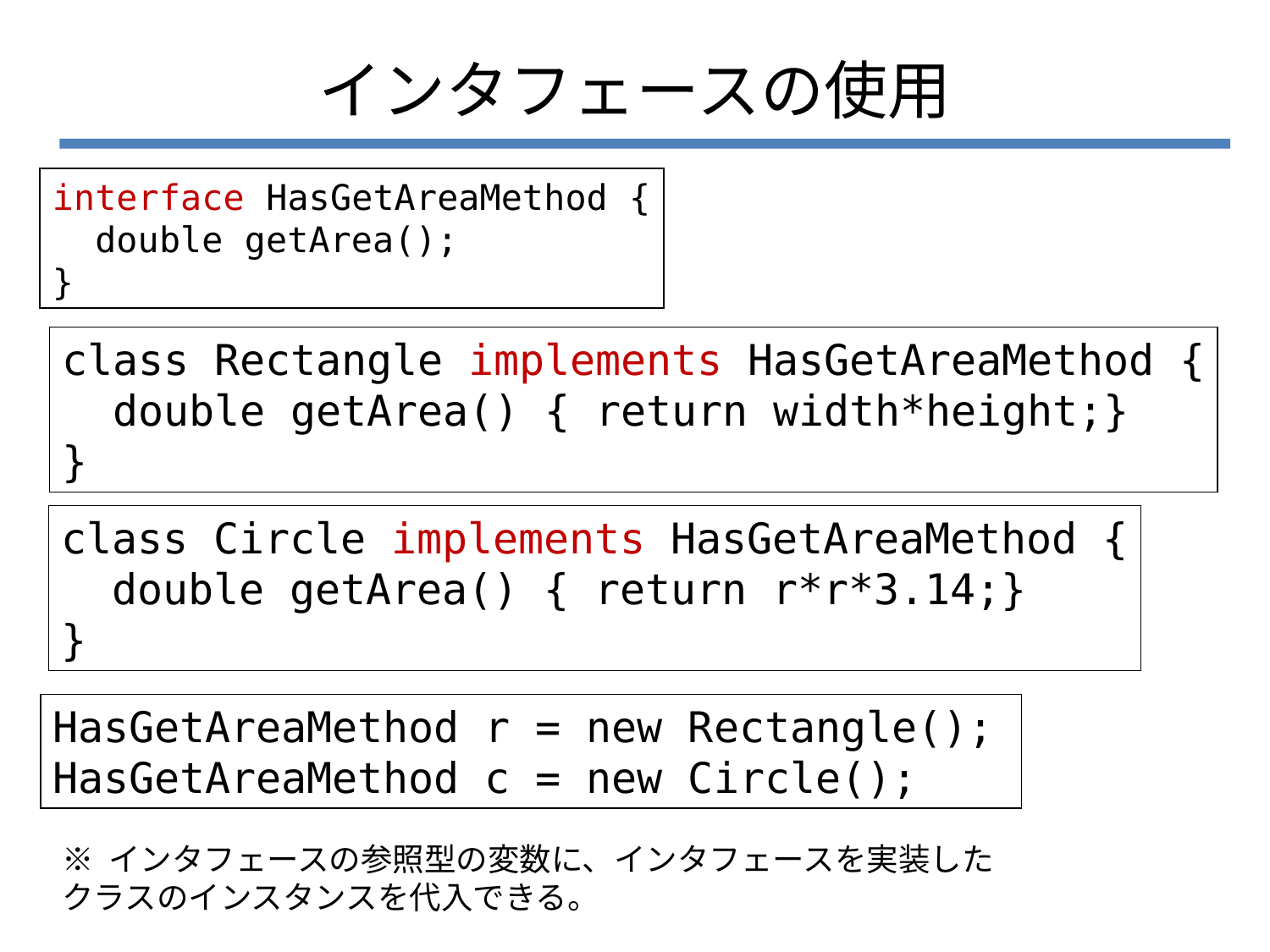

# インタフェースの使用
interface HasGetAreaMethod {
  double getArea();
}
class Rectangle implements HasGetAreaMethod {
  double getArea() { return width*height;}
}
class Circle implements HasGetAreaMethod {
  double getArea() { return r*r*3.14;}
}
HasGetAreaMethod r = new Rectangle();
HasGetAreaMethod c = new Circle();
※ インタフェースの参照型の変数に、インタフェースを実装したクラスのインスタンスを代入できる。